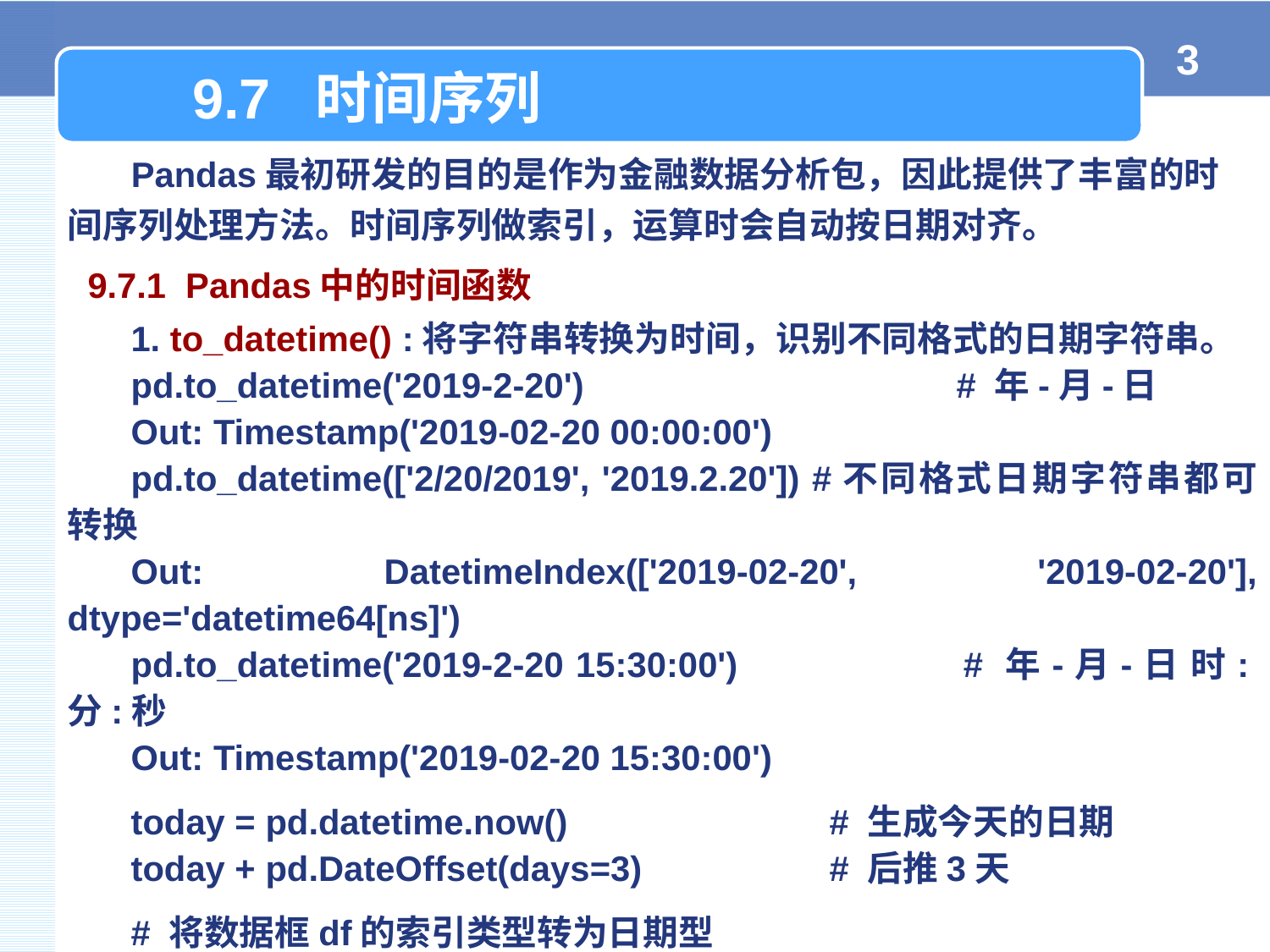

3
9.7  时间序列
Pandas最初研发的目的是作为金融数据分析包，因此提供了丰富的时间序列处理方法。时间序列做索引，运算时会自动按日期对齐。
9.7.1  Pandas中的时间函数

1. to_datetime() :将字符串转换为时间，识别不同格式的日期字符串。
pd.to_datetime('2019-2-20')               		# 年-月-日
Out: Timestamp('2019-02-20 00:00:00')
pd.to_datetime(['2/20/2019', '2019.2.20']) #不同格式日期字符串都可转换
Out: DatetimeIndex(['2019-02-20', '2019-02-20'], dtype='datetime64[ns]')
pd.to_datetime('2019-2-20 15:30:00')  		# 年-月-日 时:分:秒
Out: Timestamp('2019-02-20 15:30:00')
today = pd.datetime.now()           		# 生成今天的日期
today + pd.DateOffset(days=3)      		# 后推3天
# 将数据框df的索引类型转为日期型
df = pd.read_csv('stock.txt', index_col=0, encoding='cp936', sep='\s+')
df.index = pd.to_datetime(df.index)   # 参考 《数据分析》第11章